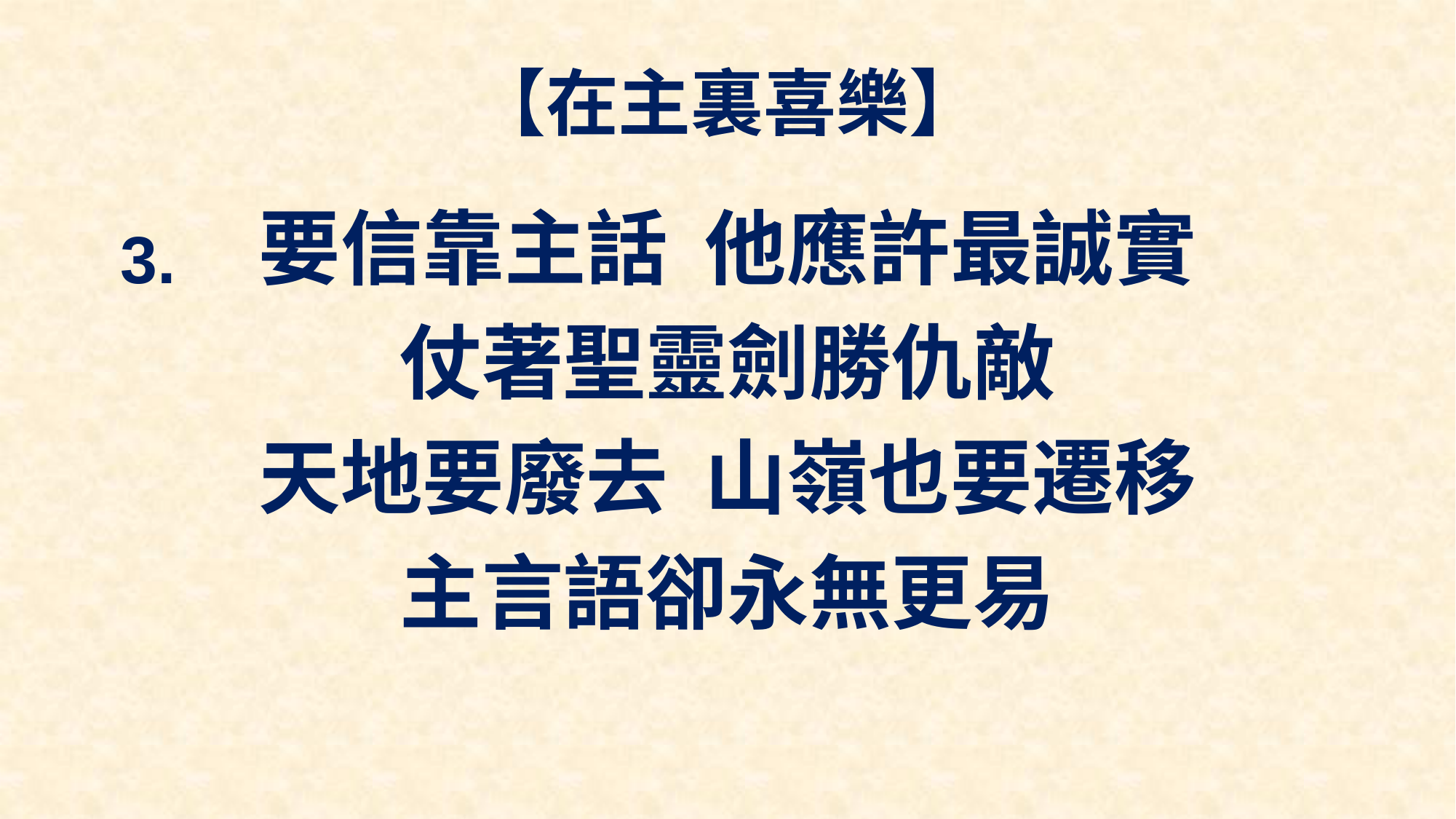

# 【在主裏喜樂】
要信靠主話  他應許最誠實
仗著聖靈劍勝仇敵
天地要廢去  山嶺也要遷移
主言語卻永無更易
3.